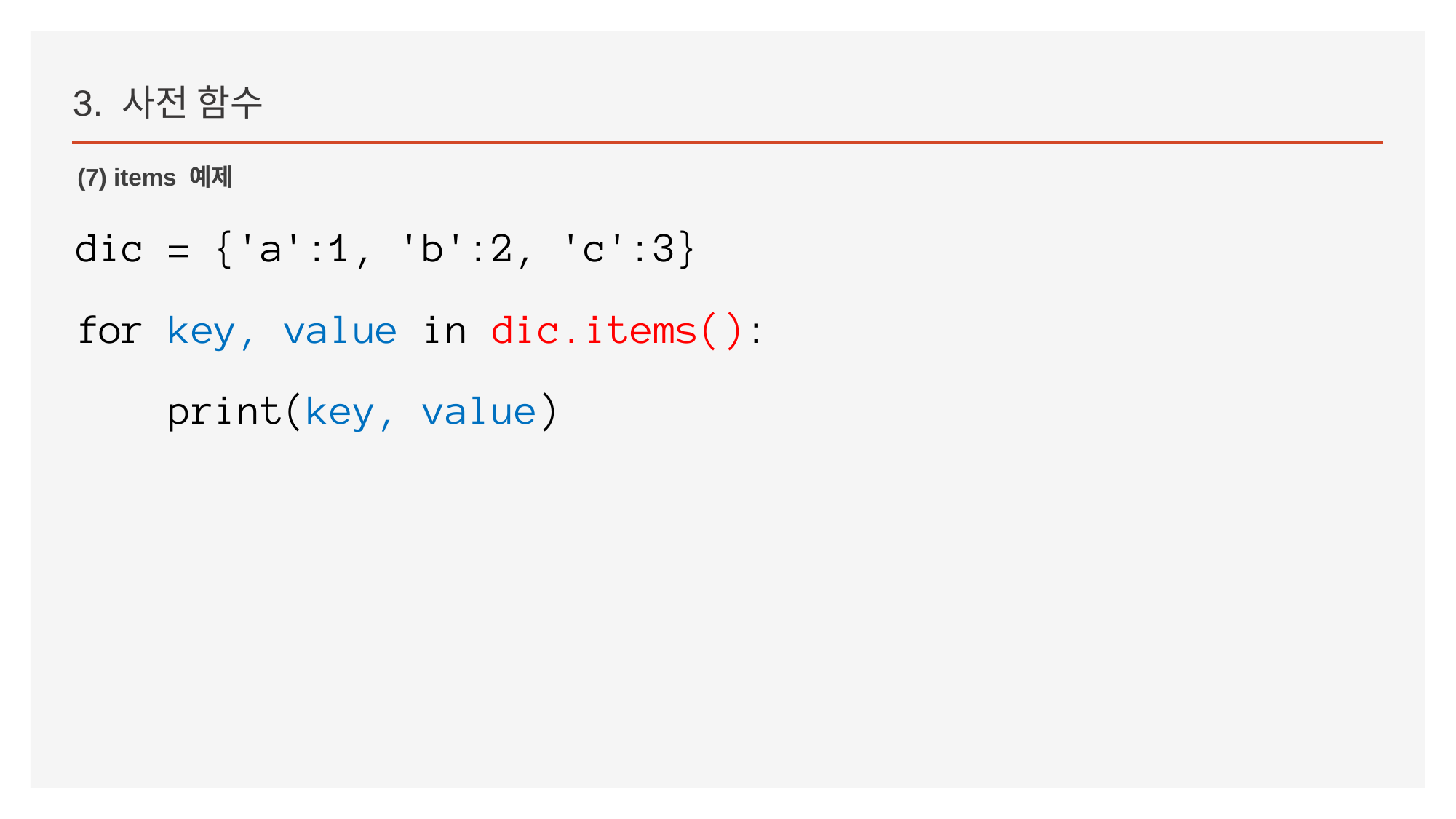

3. 사전 함수
(7) items 예제
dic = {'a':1, 'b':2, 'c':3}
for key, value in dic.items():
    print(key, value)